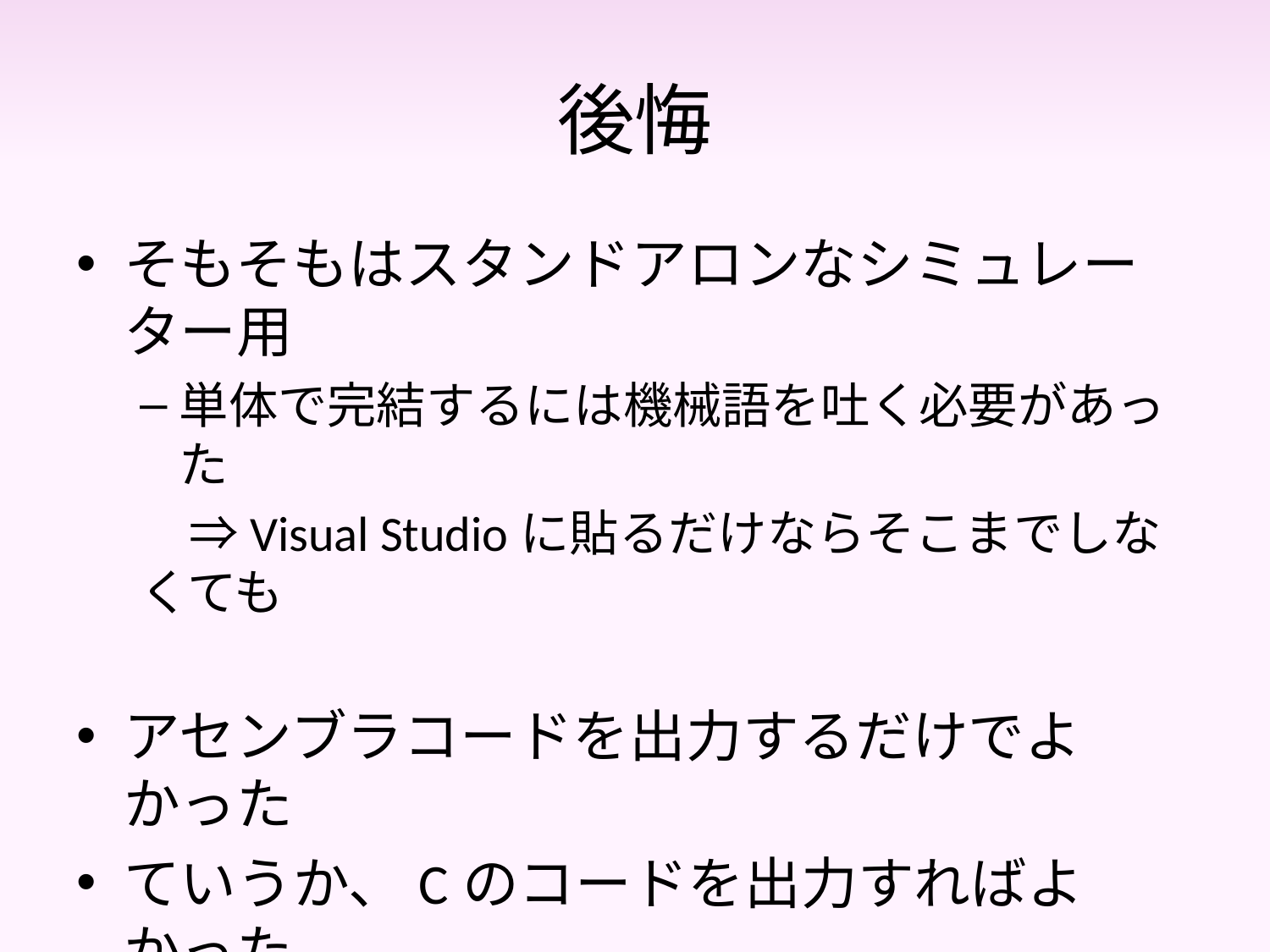

# 後悔
そもそもはスタンドアロンなシミュレーター用
単体で完結するには機械語を吐く必要があった
　⇒Visual Studioに貼るだけならそこまでしなくても

アセンブラコードを出力するだけでよかった
ていうか、Cのコードを出力すればよかった